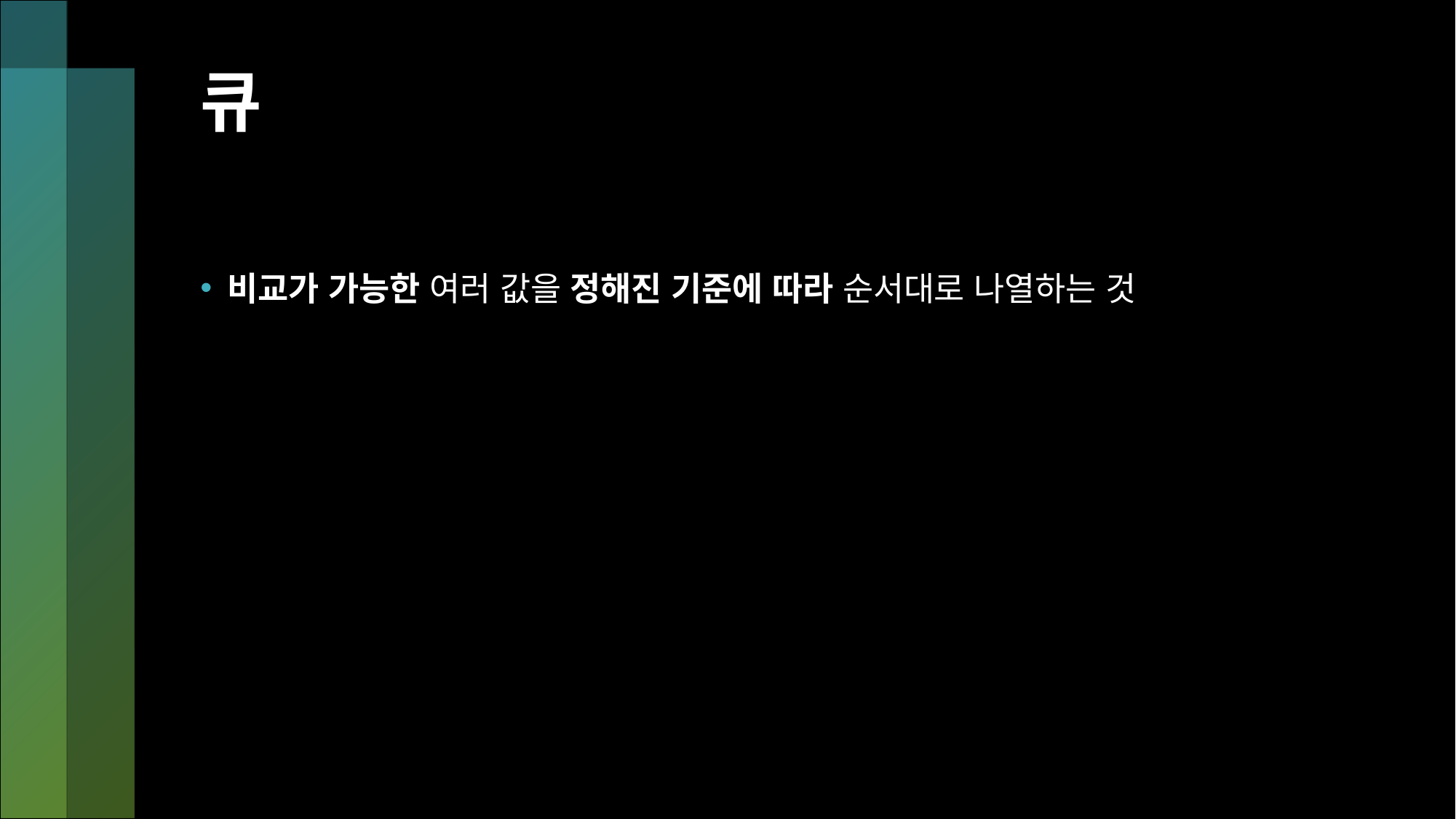

# 큐
비교가 가능한 여러 값을 정해진 기준에 따라 순서대로 나열하는 것